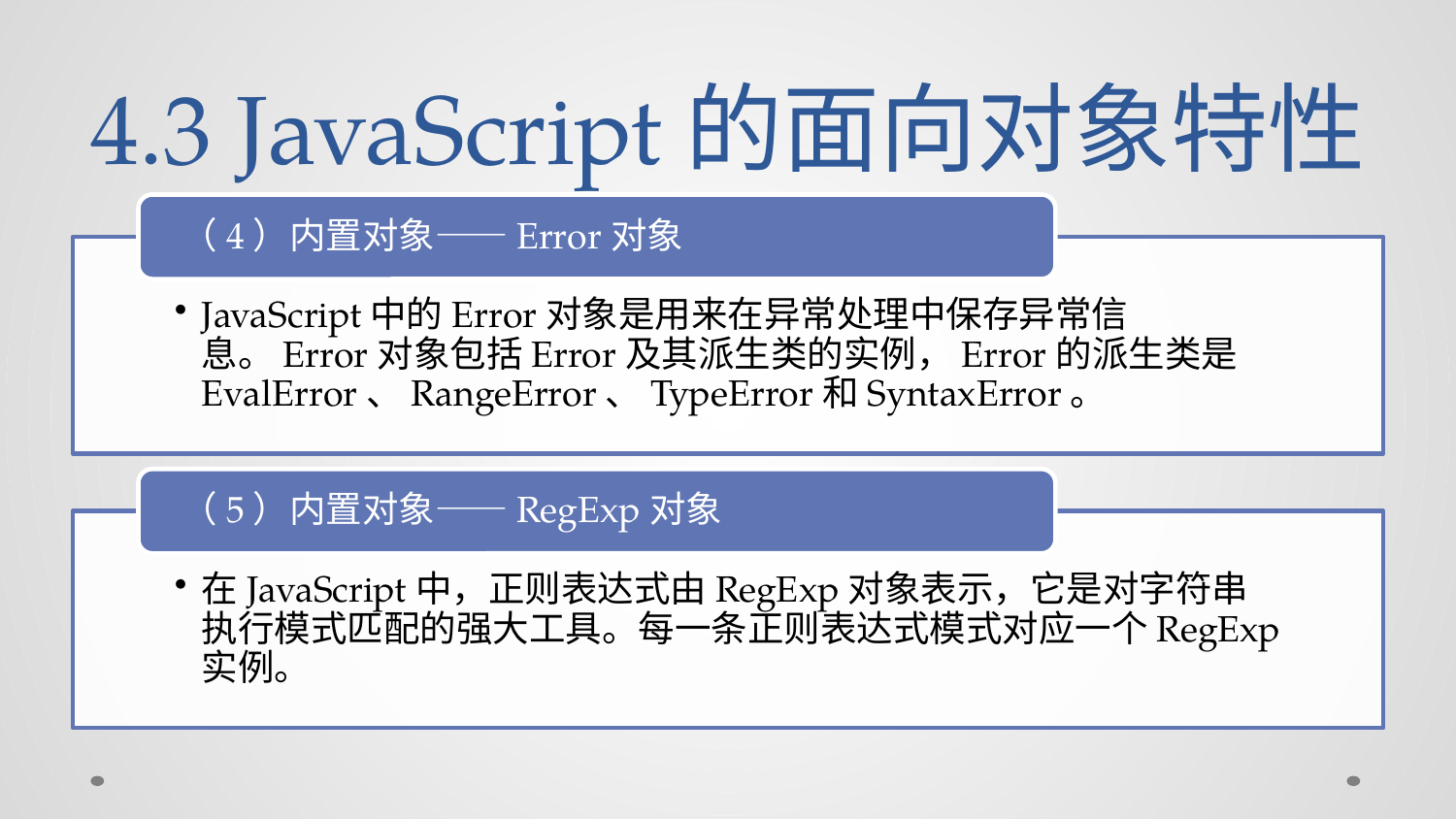

# 4.3 JavaScript的面向对象特性
JavaScript中的Error对象是用来在异常处理中保存异常信息。Error对象包括Error及其派生类的实例，Error的派生类是EvalError、RangeError、TypeError和SyntaxError。
（4）内置对象——Error对象
在JavaScript中，正则表达式由RegExp对象表示，它是对字符串执行模式匹配的强大工具。每一条正则表达式模式对应一个RegExp实例。
（5）内置对象——RegExp对象